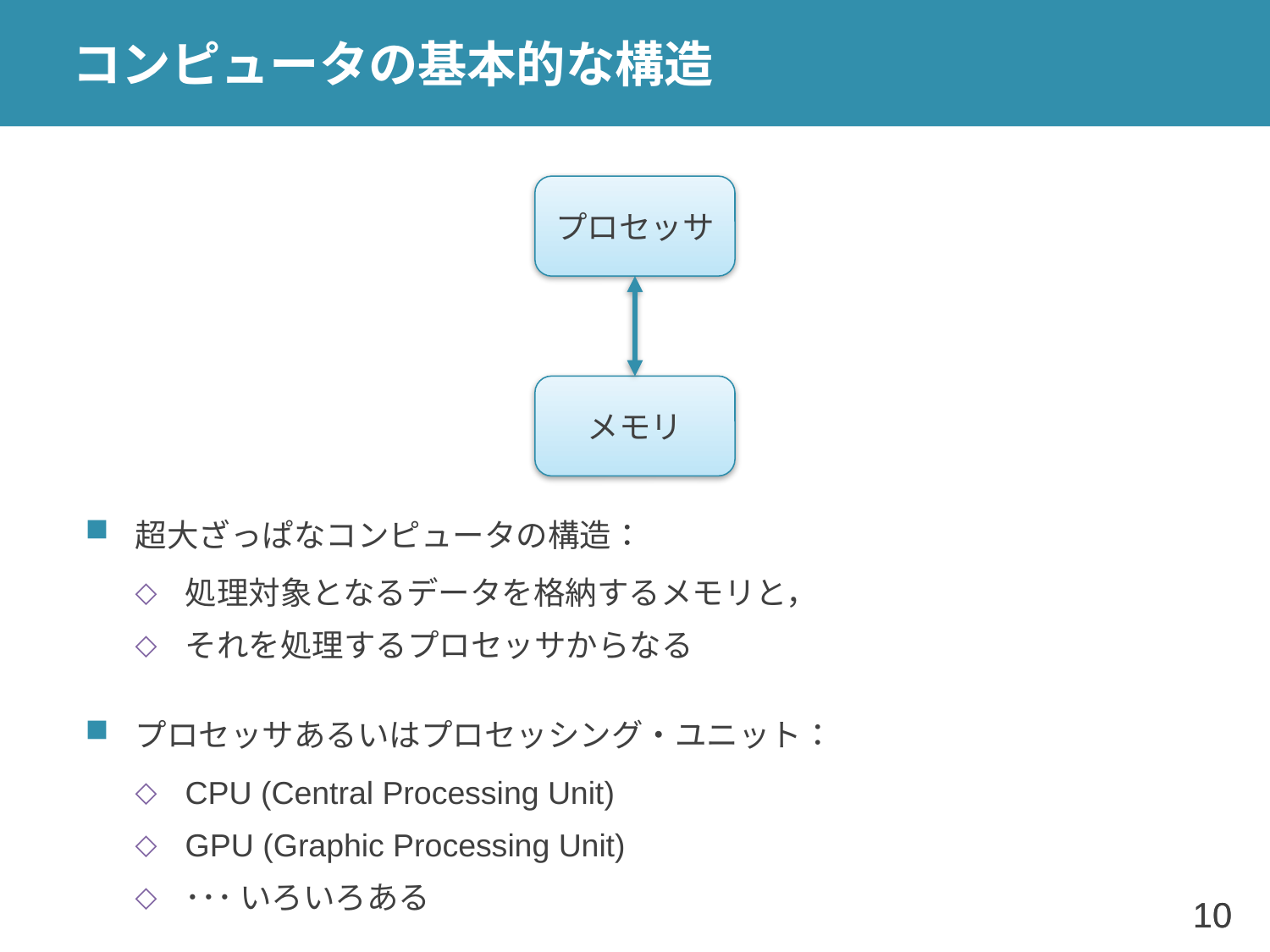

# コンピュータの基本的な構造
プロセッサ
メモリ
超大ざっぱなコンピュータの構造：
処理対象となるデータを格納するメモリと，
それを処理するプロセッサからなる
プロセッサあるいはプロセッシング・ユニット：
CPU (Central Processing Unit)
GPU (Graphic Processing Unit)
･･･ いろいろある